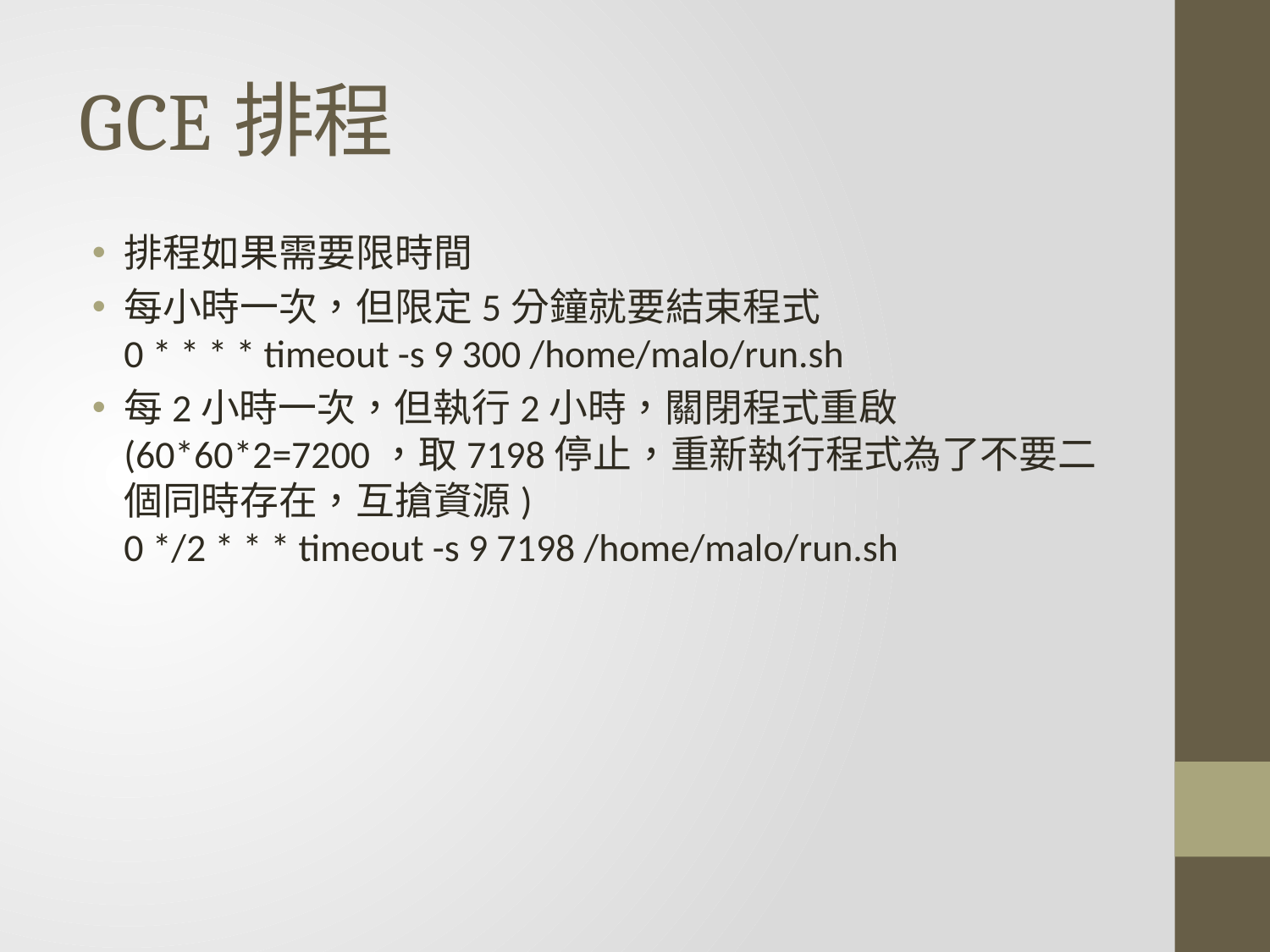

# GCE排程
排程如果需要限時間
每小時一次，但限定5分鐘就要結束程式
0 * * * * timeout -s 9 300 /home/malo/run.sh
每2小時一次，但執行2小時，關閉程式重啟(60*60*2=7200，取7198停止，重新執行程式為了不要二個同時存在，互搶資源)
0 */2 * * * timeout -s 9 7198 /home/malo/run.sh